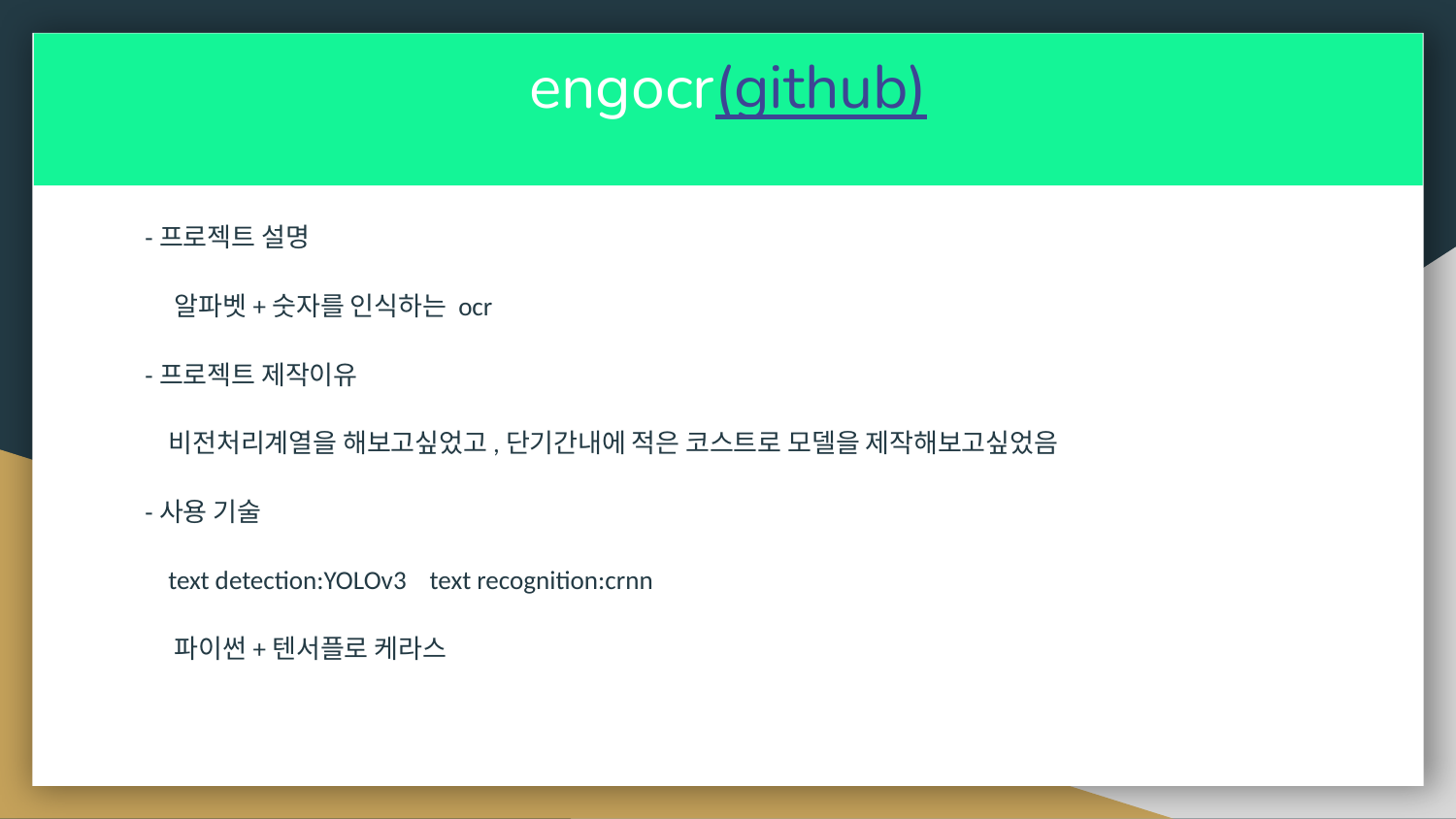

# engocr(github)
-프로젝트 설명
    알파벳+숫자를 인식하는 ocr
-프로젝트 제작이유
   비전처리계열을 해보고싶었고,단기간내에 적은 코스트로 모델을 제작해보고싶었음
-사용 기술
    text detection:YOLOv3    text recognition:crnn
    파이썬+텐서플로 케라스